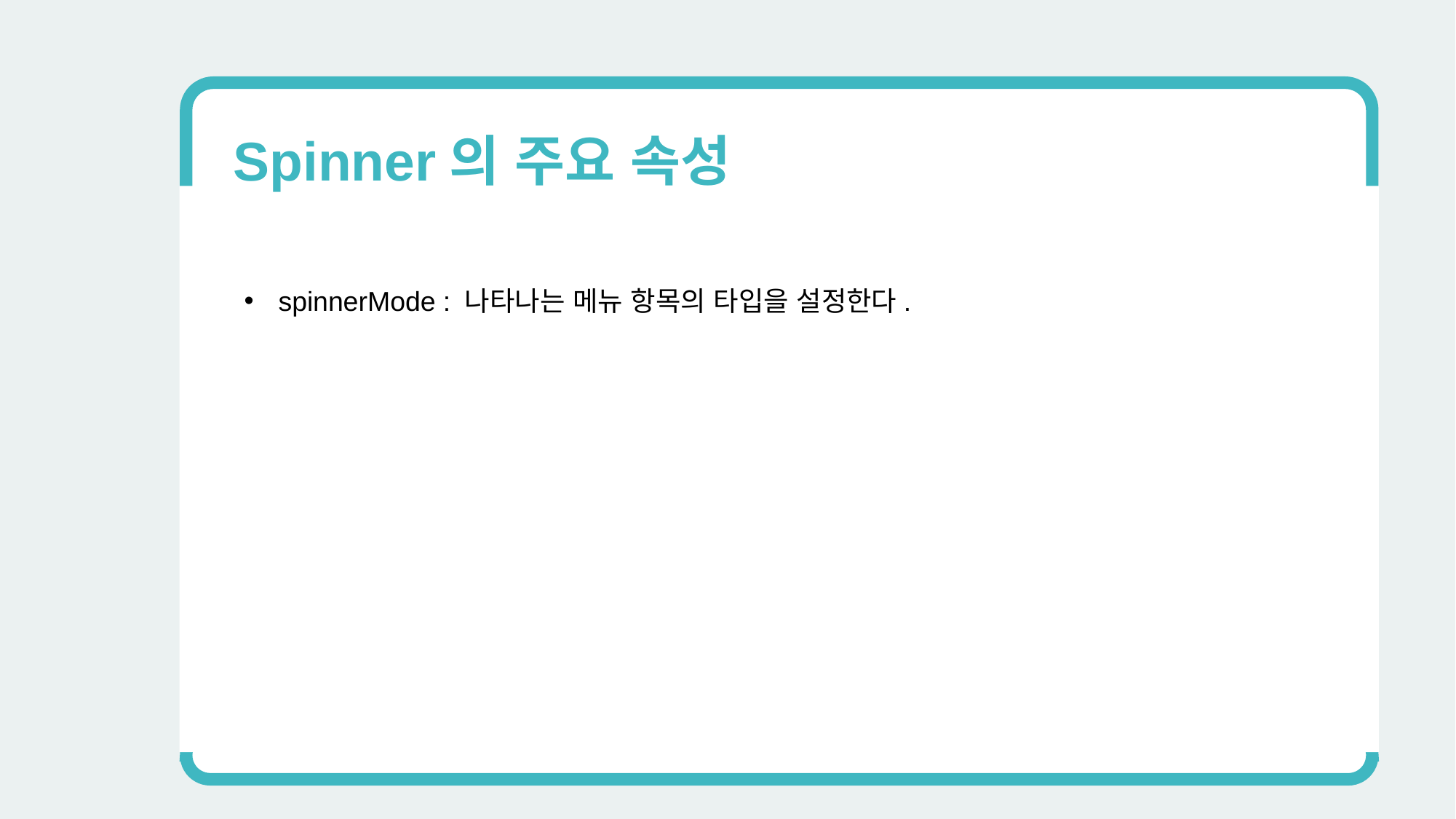

Spinner의 주요 속성

spinnerMode : 나타나는 메뉴 항목의 타입을 설정한다.